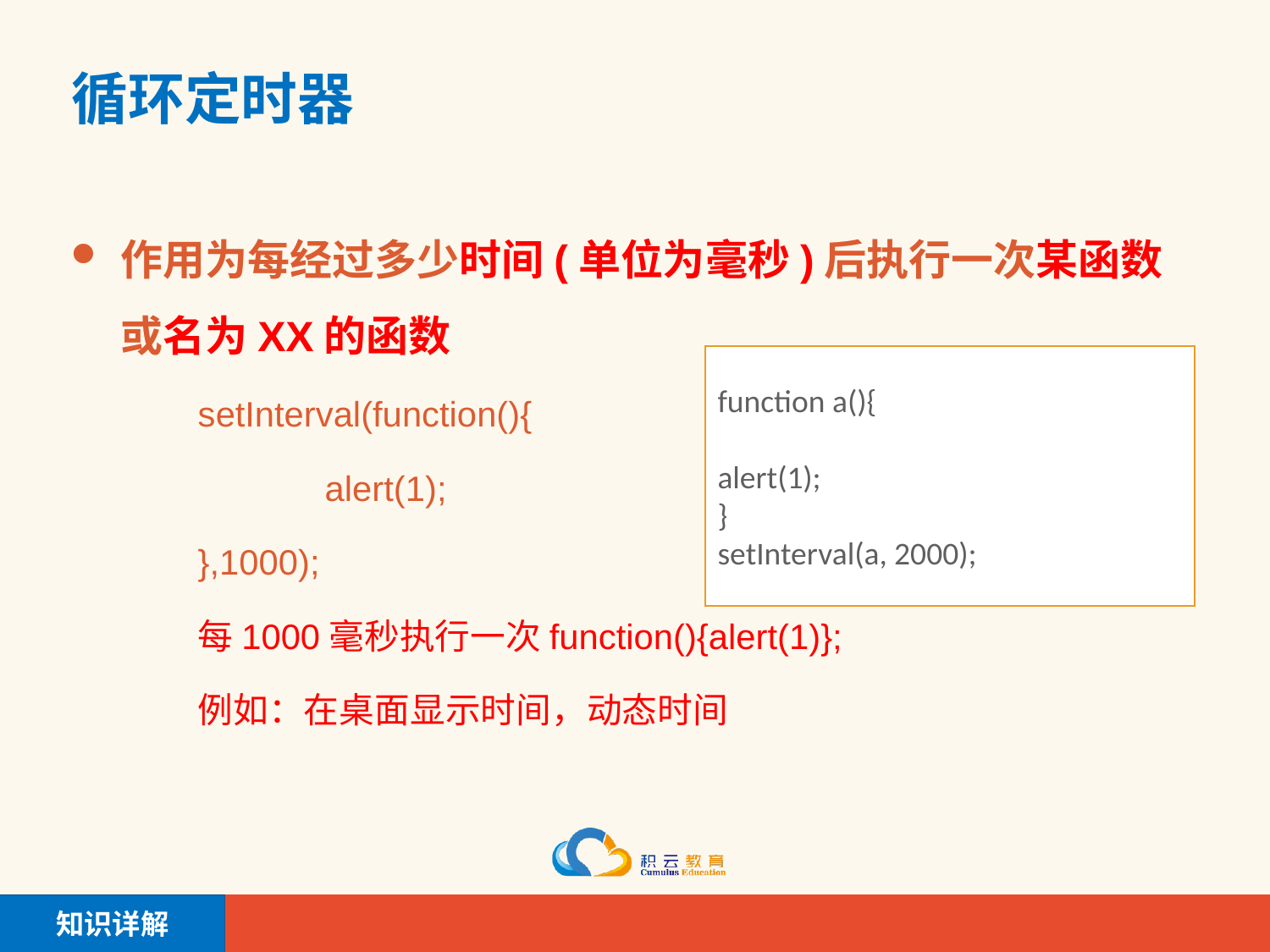

# 循环定时器
作用为每经过多少时间(单位为毫秒)后执行一次某函数或名为XX的函数
	setInterval(function(){
		alert(1);
	},1000);
	每1000毫秒执行一次function(){alert(1)};
	例如：在桌面显示时间，动态时间
function a(){
			alert(1);
}
setInterval(a, 2000);